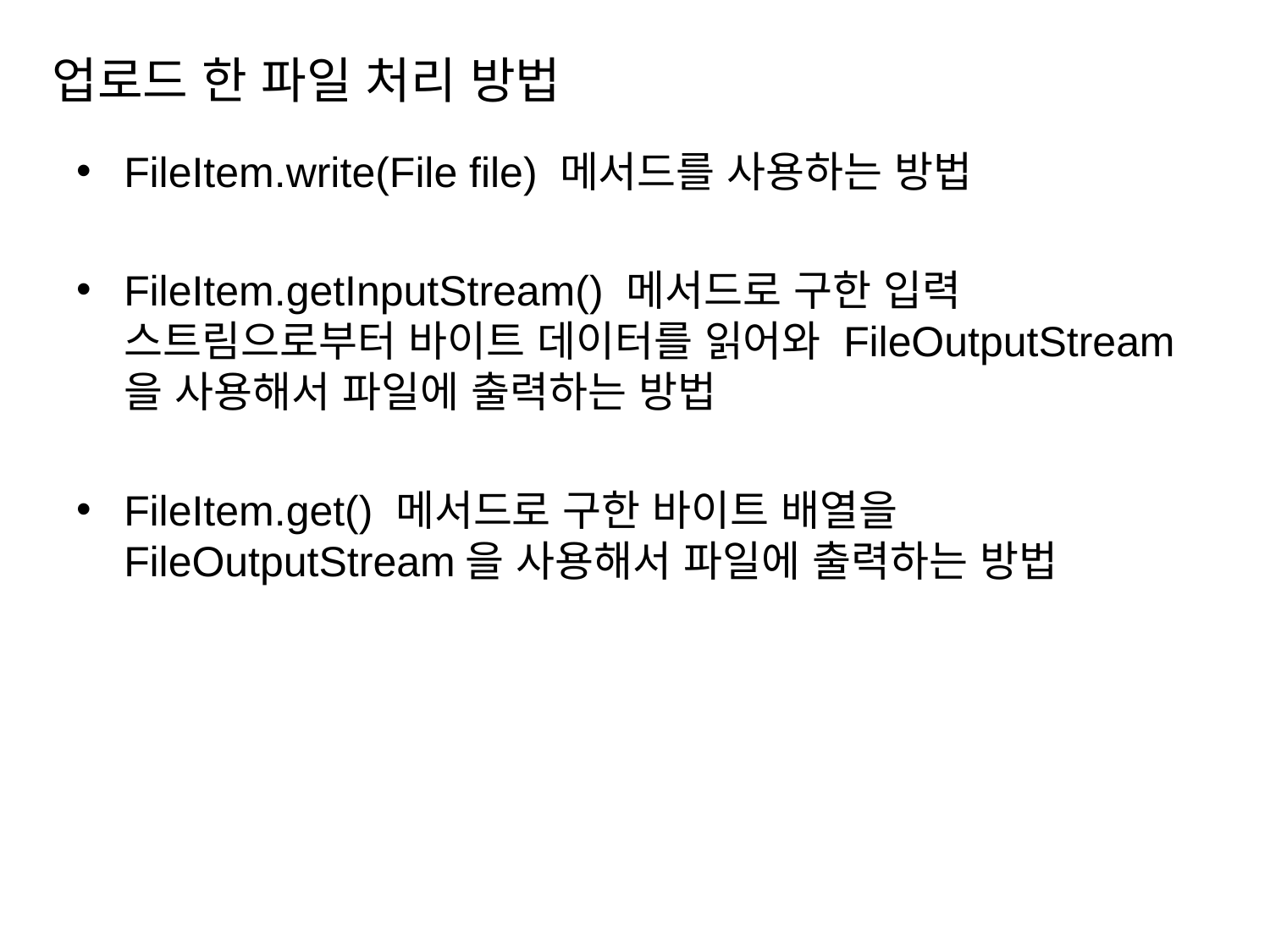

# 업로드 한 파일 처리 방법
FileItem.write(File file) 메서드를 사용하는 방법

FileItem.getInputStream() 메서드로 구한 입력 스트림으로부터 바이트 데이터를 읽어와 FileOutputStream을 사용해서 파일에 출력하는 방법

FileItem.get() 메서드로 구한 바이트 배열을 FileOutputStream을 사용해서 파일에 출력하는 방법